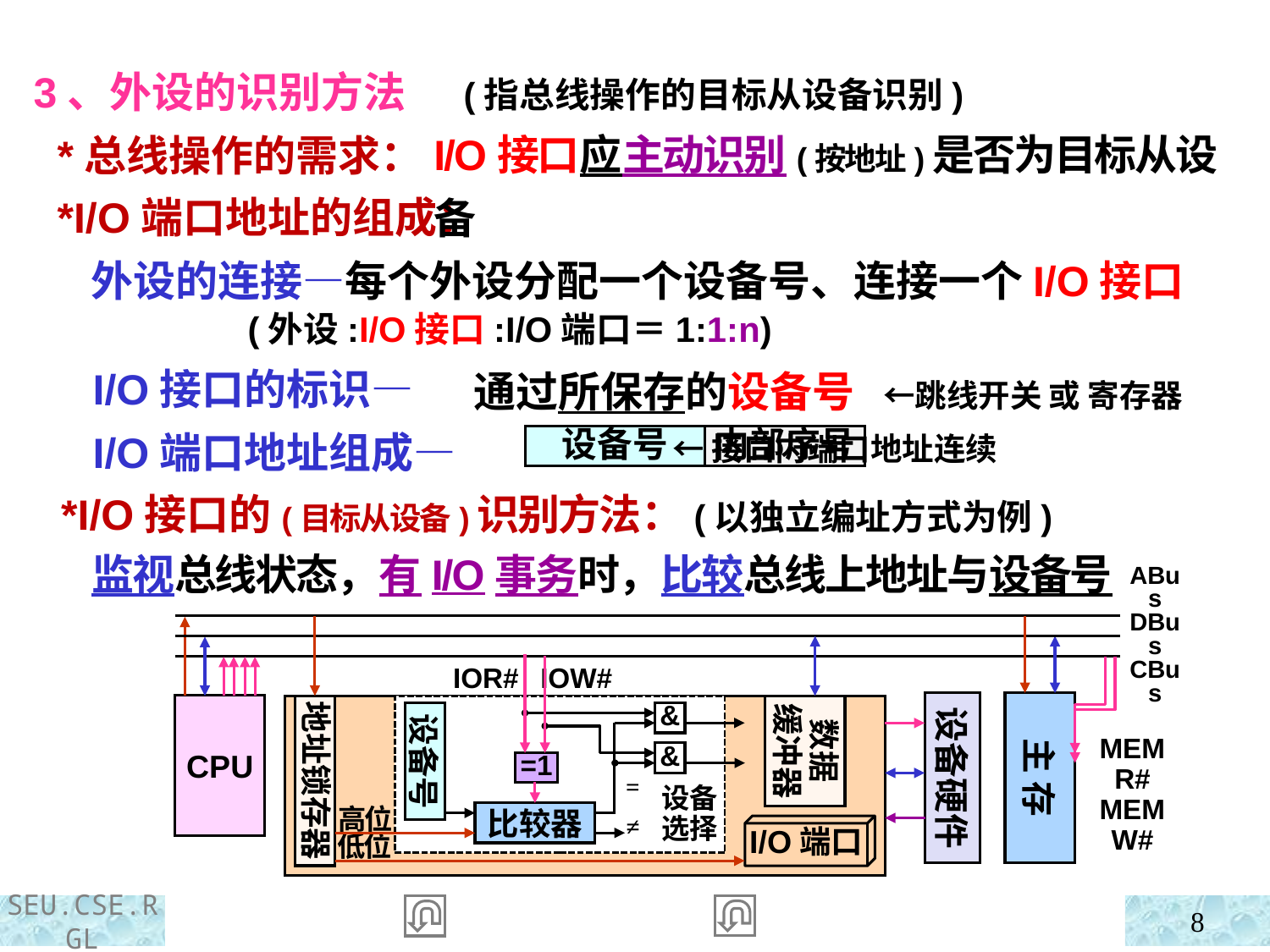

3、外设的识别方法     (指总线操作的目标从设备识别)
  *总线操作的需求：
I/O接口应主动识别(按地址)是否为目标从设备
  *I/O端口地址的组成：
     外设的连接—每个外设分配一个设备号、连接一个I/O接口
                      (外设:I/O接口:I/O端口＝1:1:n)
     I/O接口的标识—
     I/O端口地址组成—
通过所保存的设备号   ←跳线开关 或 寄存器
                            ←接口内端口地址连续
设备号
内部序号
  *I/O接口的(目标从设备)识别方法：(以独立编址方式为例)
     监视总线状态，有I/O事务时，比较总线上地址与设备号
ABus
DBus
CBus
IOR#   IOW#
设备硬件
主 存
CPU

地址锁存器
数据
缓冲器
MEMR#
MEMW#
I/O端口
设备号

&
&
=1
=
设备选择
比较器
≠
高位低位

8